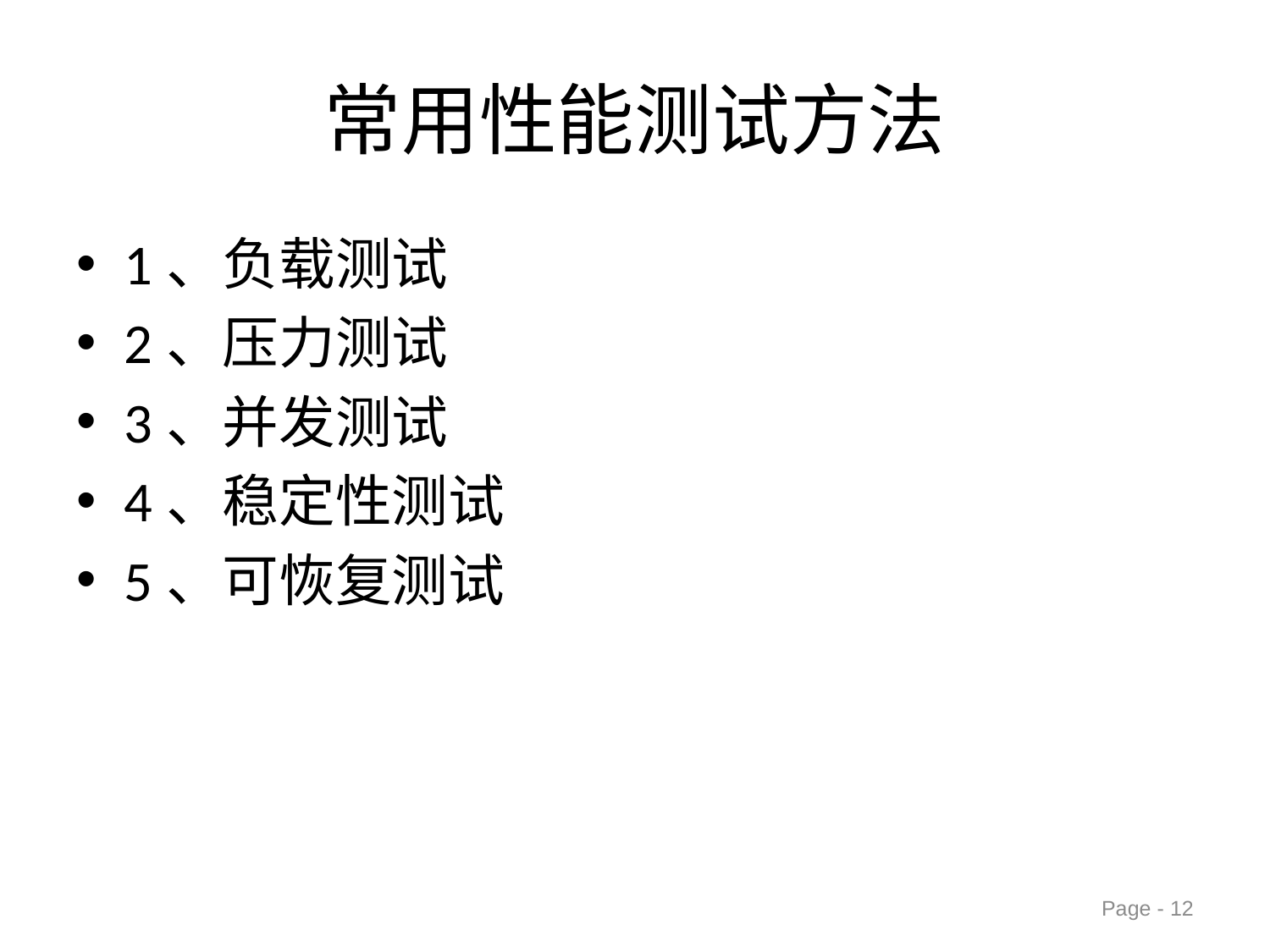

# 常用性能测试方法
1、负载测试
2、压力测试
3、并发测试
4、稳定性测试
5、可恢复测试
Page - 12